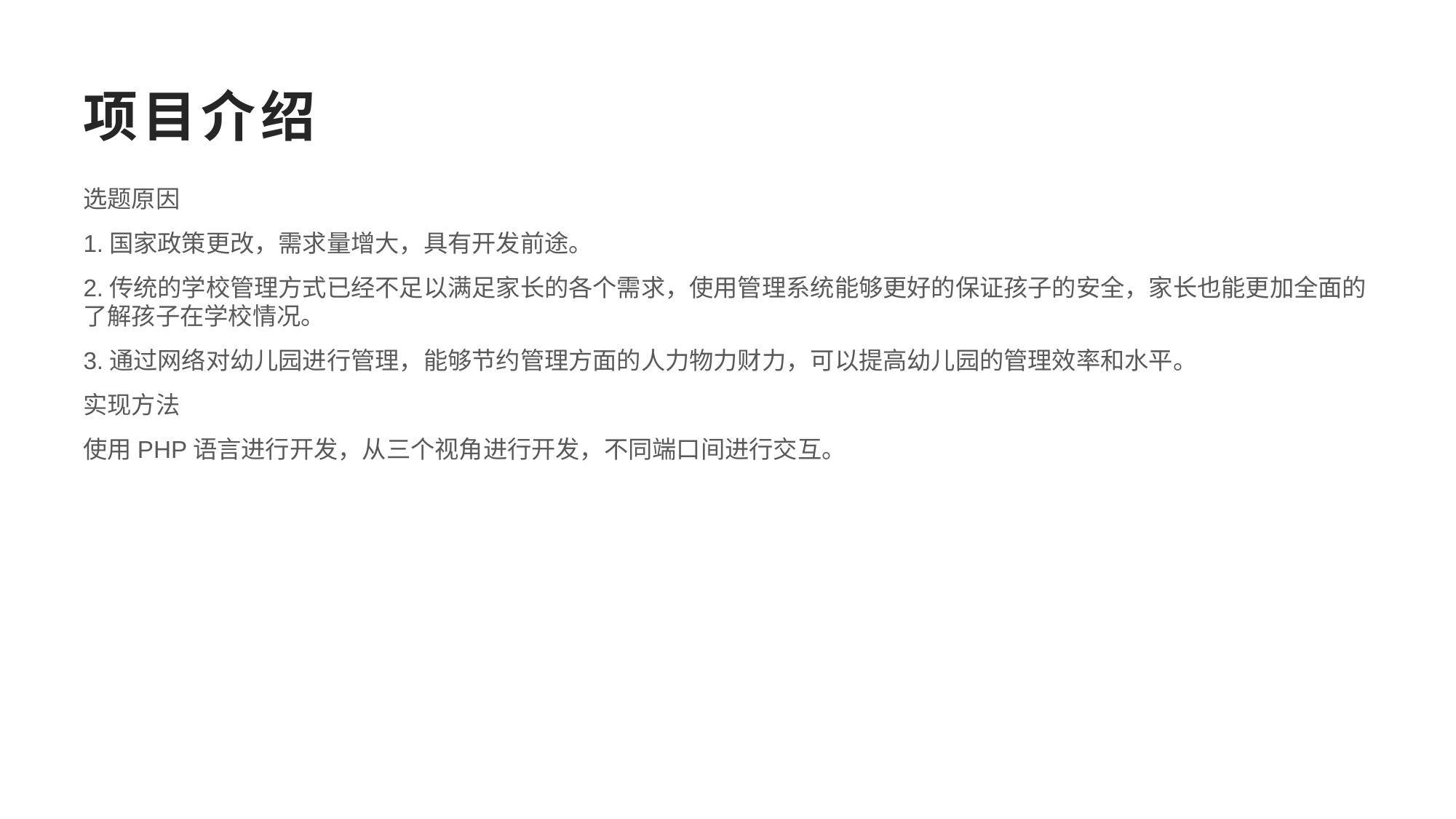

# 项目介绍
选题原因
1.国家政策更改，需求量增大，具有开发前途。
2.传统的学校管理方式已经不足以满足家长的各个需求，使用管理系统能够更好的保证孩子的安全，家长也能更加全面的了解孩子在学校情况。
3.通过网络对幼儿园进行管理，能够节约管理方面的人力物力财力，可以提高幼儿园的管理效率和水平。
实现方法
使用PHP语言进行开发，从三个视角进行开发，不同端口间进行交互。